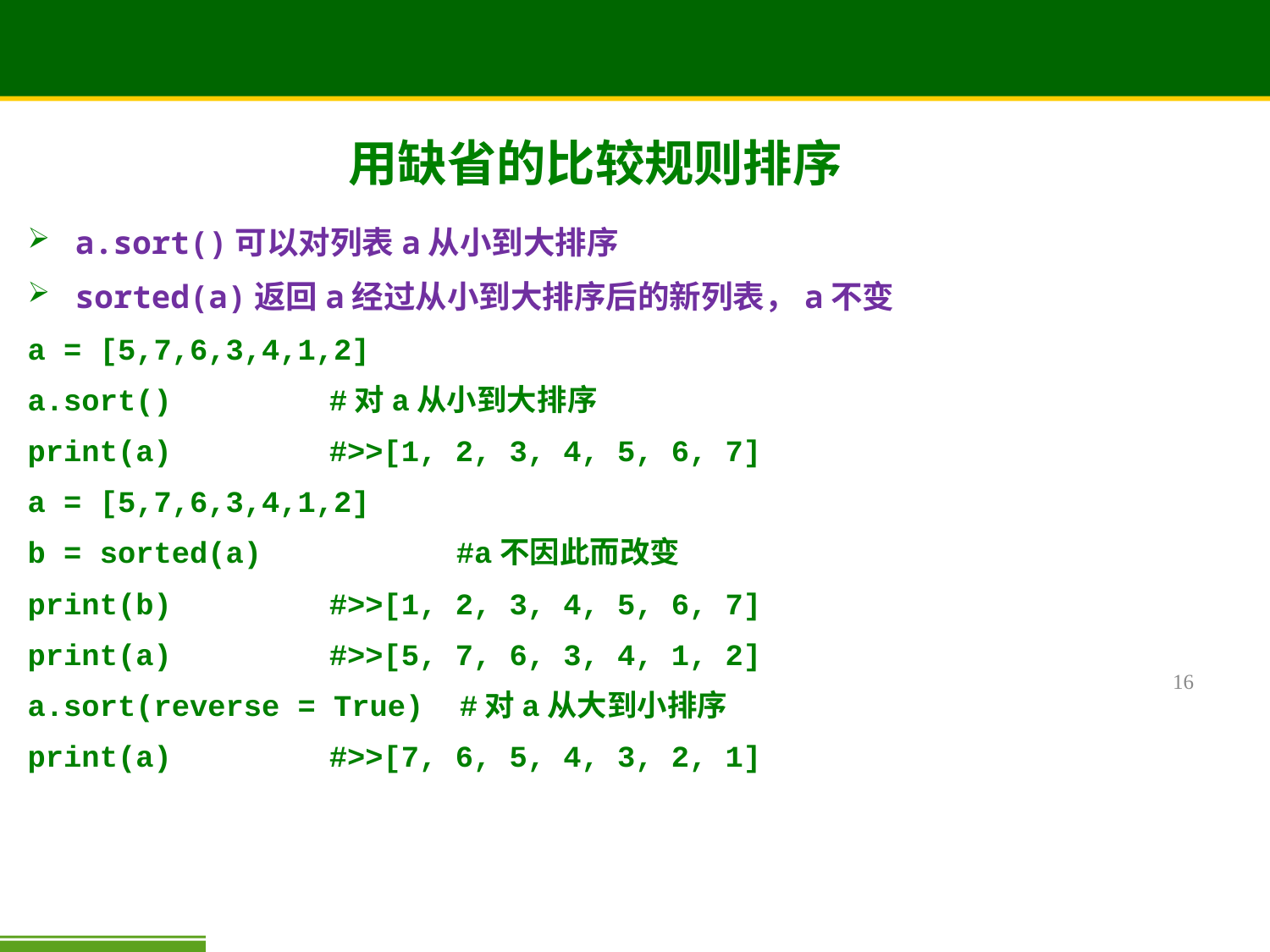

# 用缺省的比较规则排序
a.sort()可以对列表a从小到大排序
sorted(a)返回a经过从小到大排序后的新列表，a不变
a = [5,7,6,3,4,1,2]
a.sort()		#对a从小到大排序
print(a)		#>>[1, 2, 3, 4, 5, 6, 7]
a = [5,7,6,3,4,1,2]
b = sorted(a)		#a不因此而改变
print(b)		#>>[1, 2, 3, 4, 5, 6, 7]
print(a)		#>>[5, 7, 6, 3, 4, 1, 2]
a.sort(reverse = True)  #对a从大到小排序
print(a)		#>>[7, 6, 5, 4, 3, 2, 1]
16